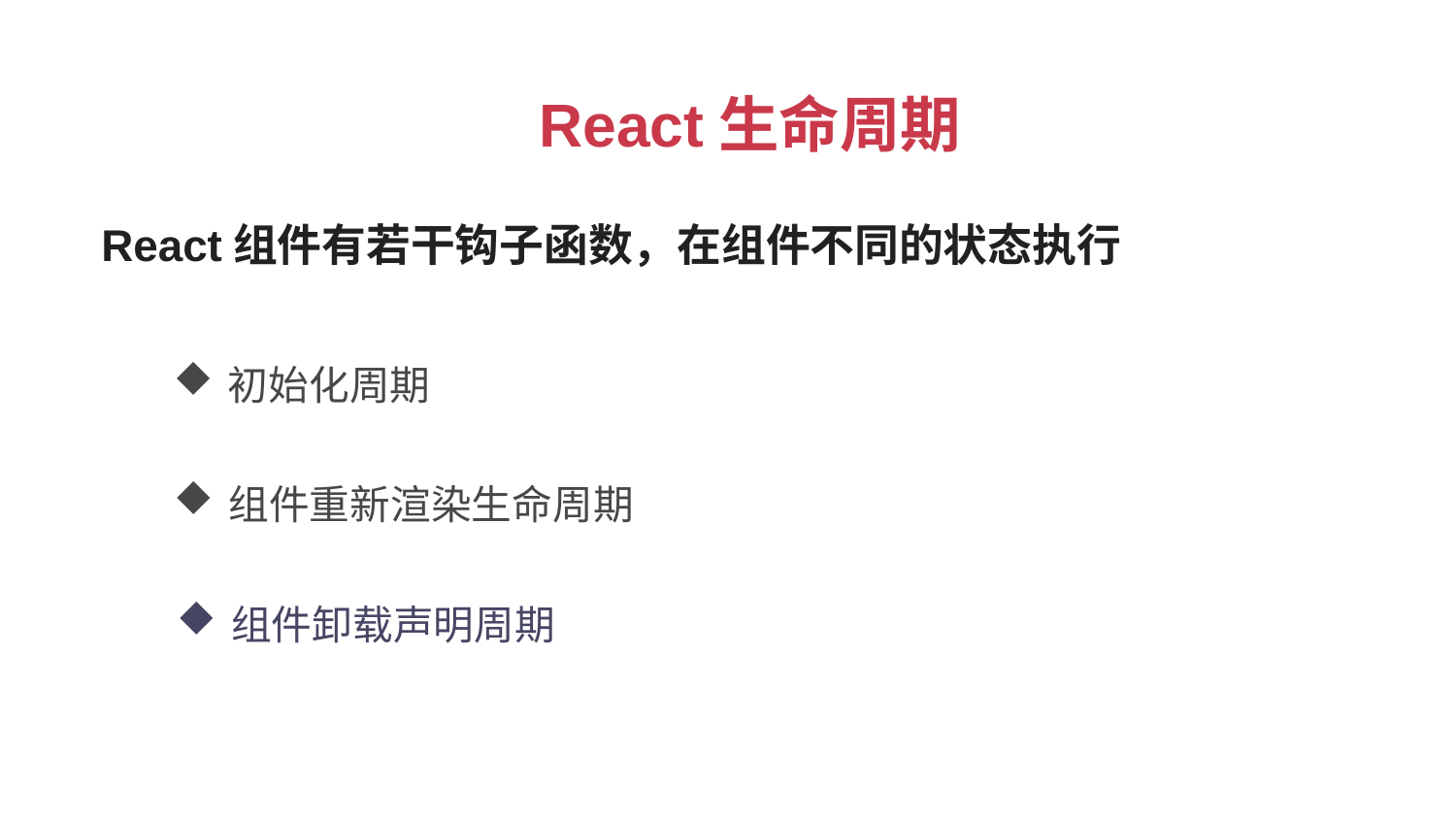

React生命周期
 React组件有若干钩子函数，在组件不同的状态执行
初始化周期
组件重新渲染生命周期
组件卸载声明周期